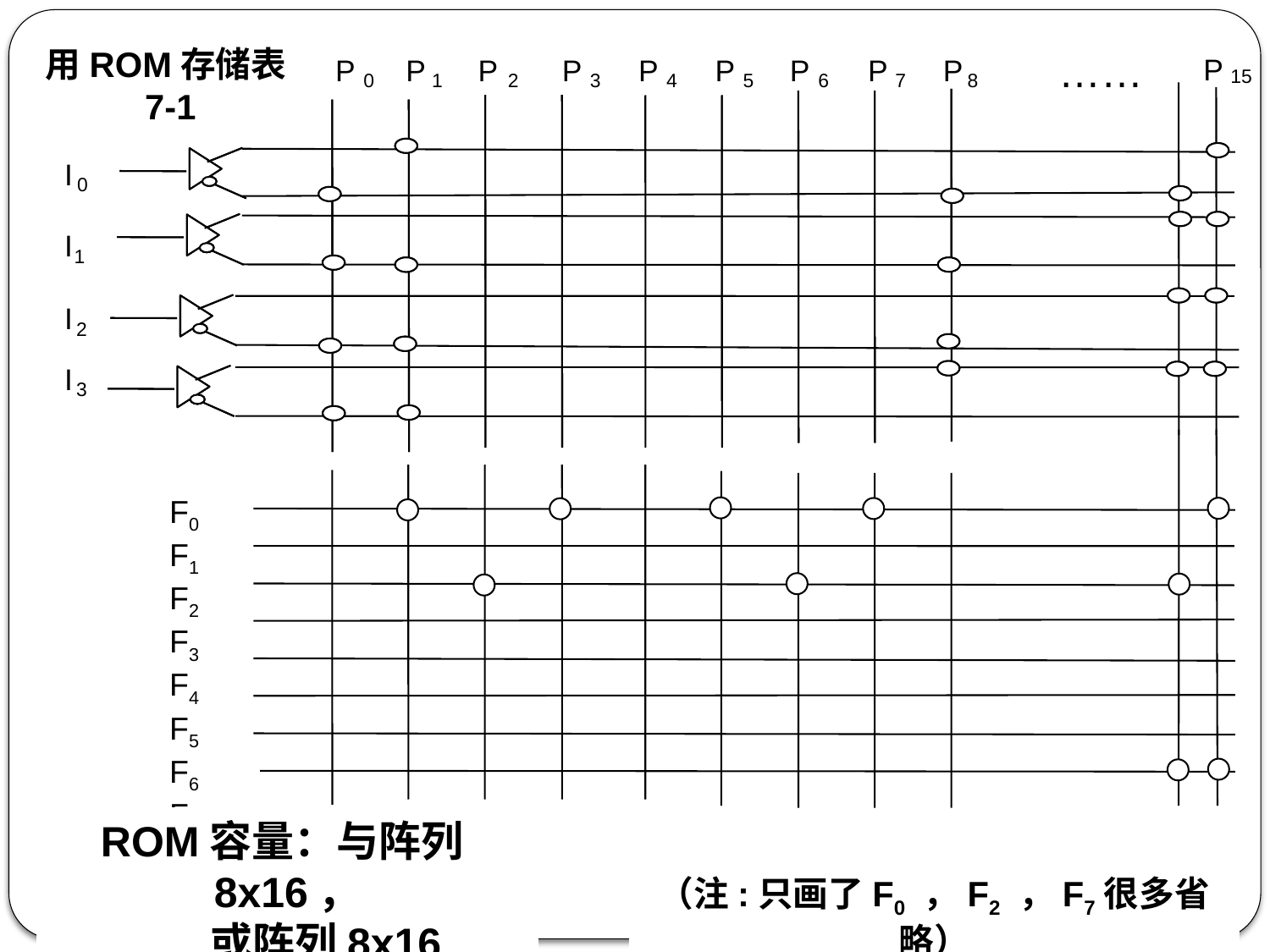

用ROM存储表7-1
……
P
P
P
P
P
P
P
P
P
P
P
P
P
P
P
P
P
P
P
15
0
0
1
1
2
2
3
3
4
4
5
5
6
6
7
7
8
8

I
I

0
0

I
I

1
1

I
I
2
2

I
I

3
3

F0
F1
F2
F3
F4
F5
F6
F7
ROM容量：与阵列8x16，
       或阵列8x16
（注:只画了F0 ，F2 ，F7很多省略）